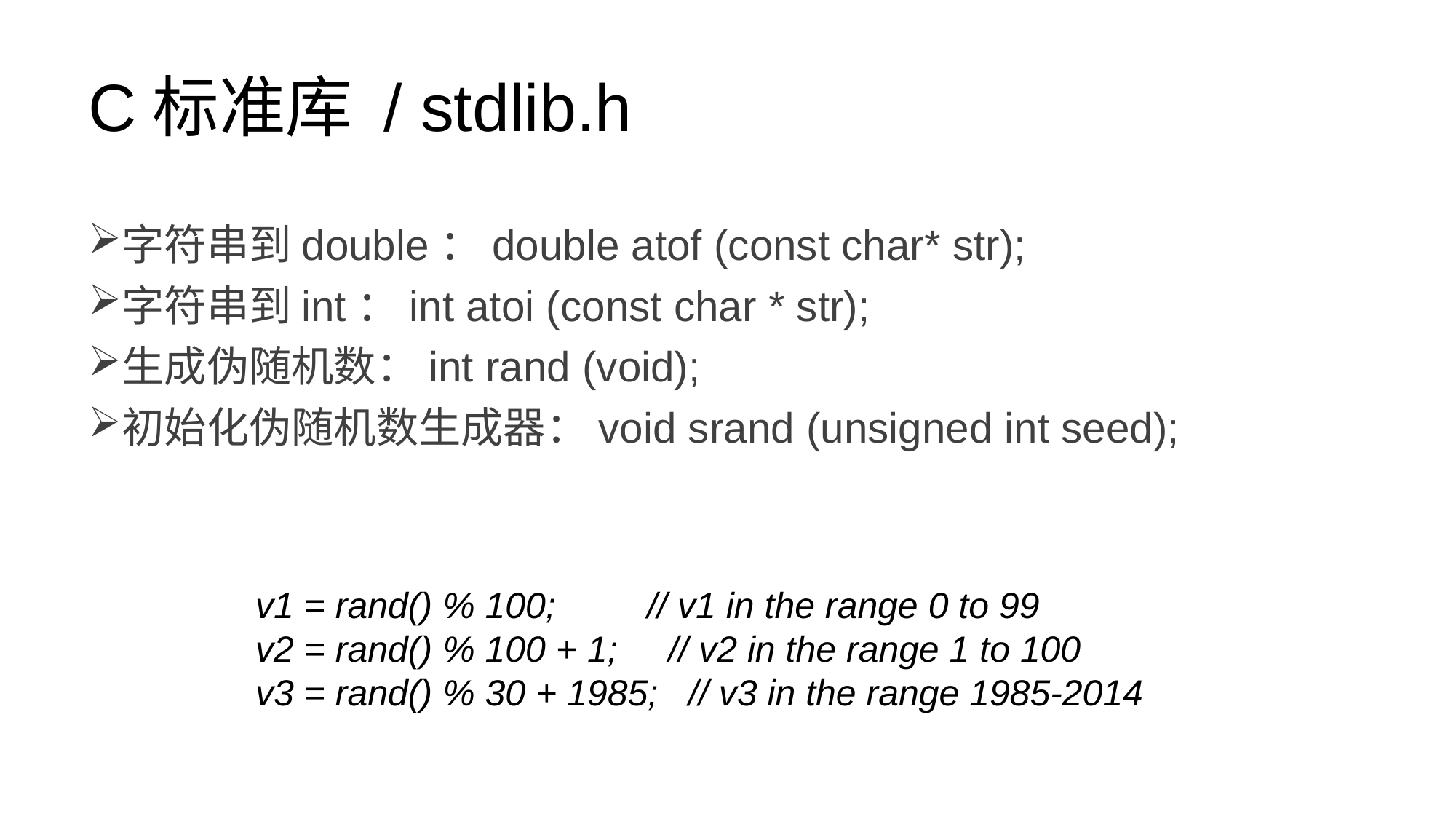

# C标准库 / stdlib.h
字符串到double：double atof (const char* str);
字符串到int：int atoi (const char * str);
生成伪随机数：int rand (void);
初始化伪随机数生成器：void srand (unsigned int seed);
v1 = rand() % 100;         // v1 in the range 0 to 99
v2 = rand() % 100 + 1;     // v2 in the range 1 to 100
v3 = rand() % 30 + 1985;   // v3 in the range 1985-2014